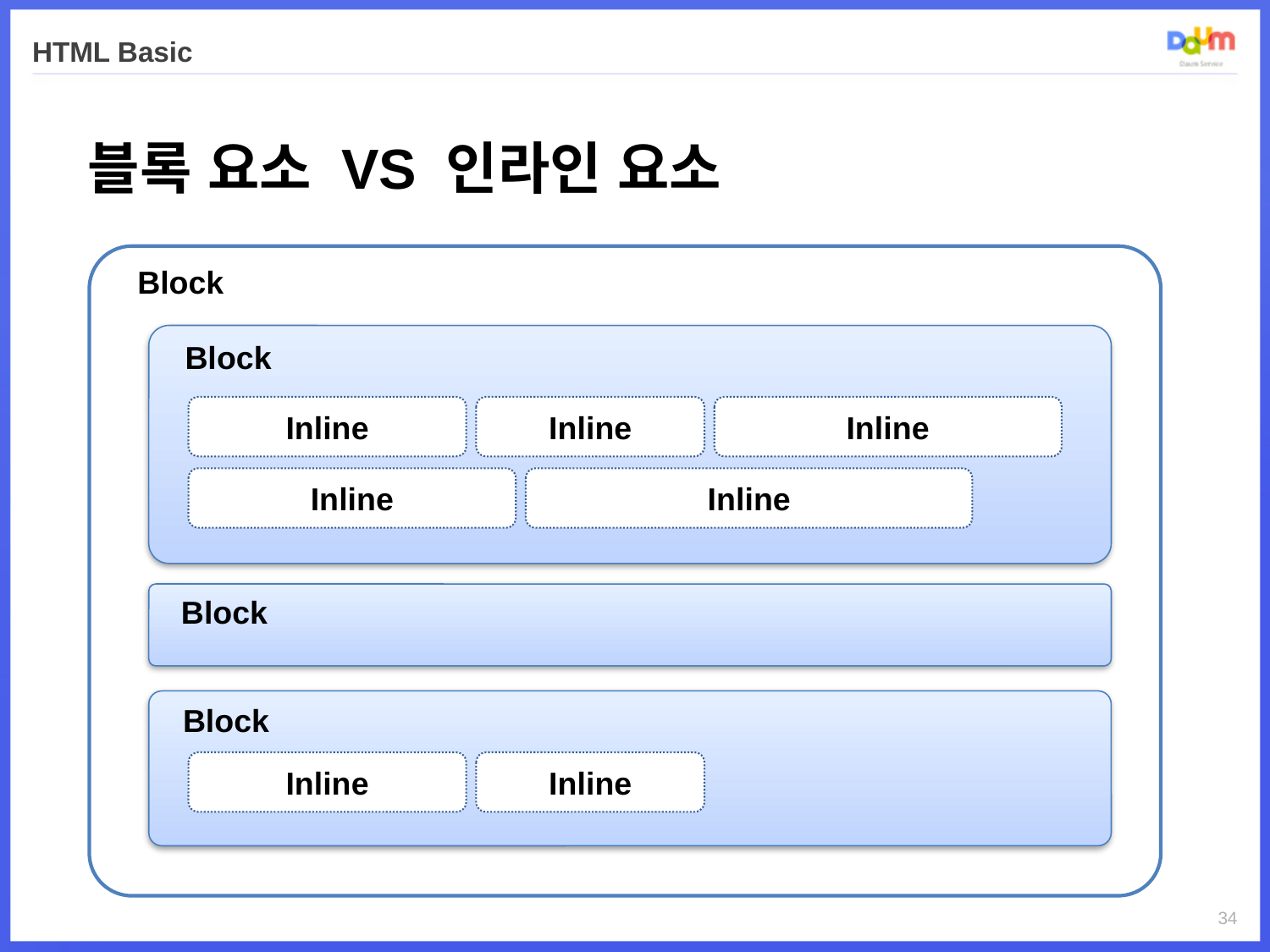

# HTML Basic
블록 요소 VS 인라인 요소

Block
  Block
Inline
Inline
Inline
Inline
Inline
  Block
  Block
Inline
Inline
34